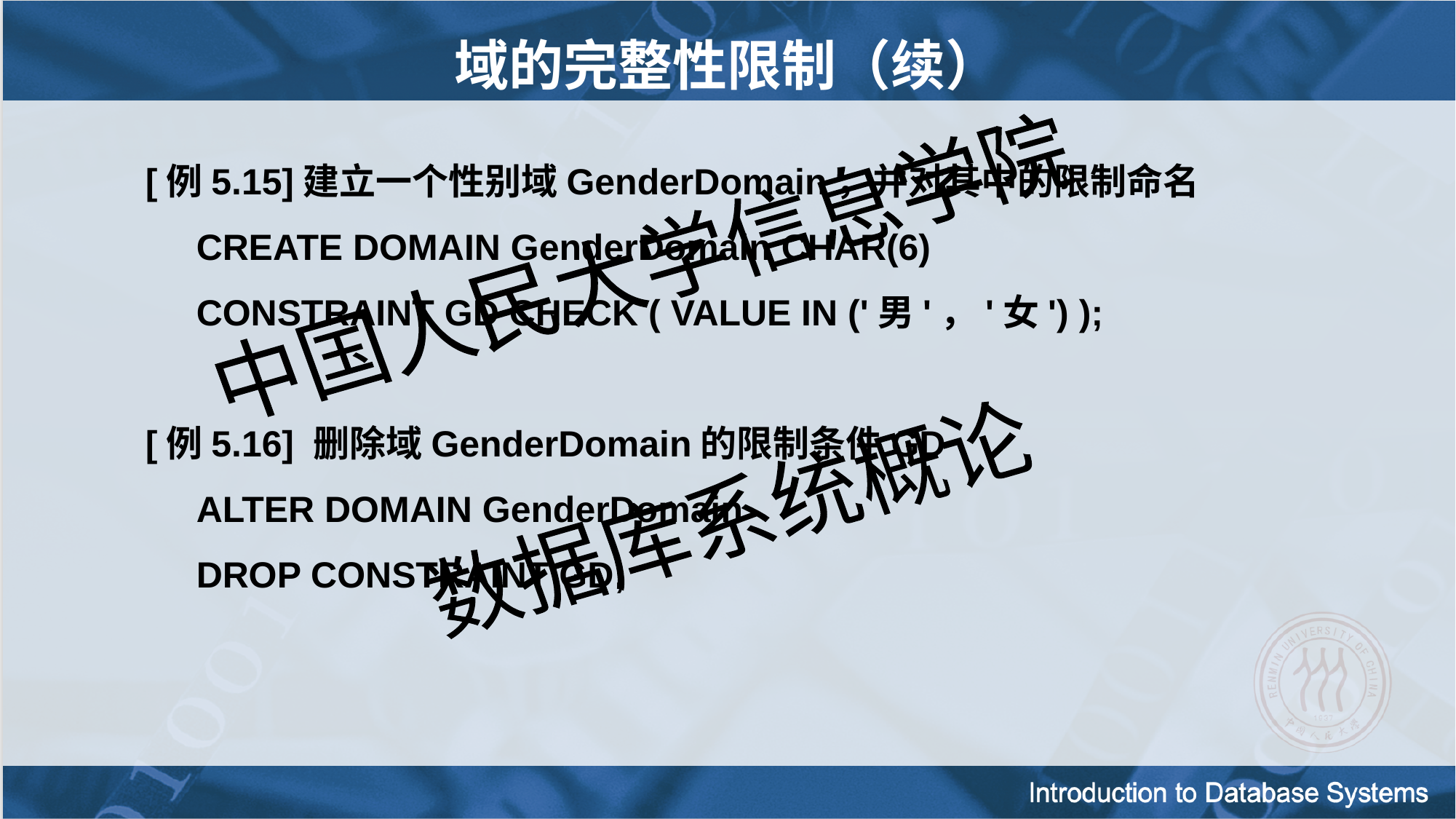

域的完整性限制（续）
[例5.15]建立一个性别域GenderDomain，并对其中的限制命名
     CREATE DOMAIN GenderDomain CHAR(6)
     CONSTRAINT GD CHECK ( VALUE IN ('男'，'女') );

[例5.16] 删除域GenderDomain的限制条件GD
     ALTER DOMAIN GenderDomain
     DROP CONSTRAINT GD;